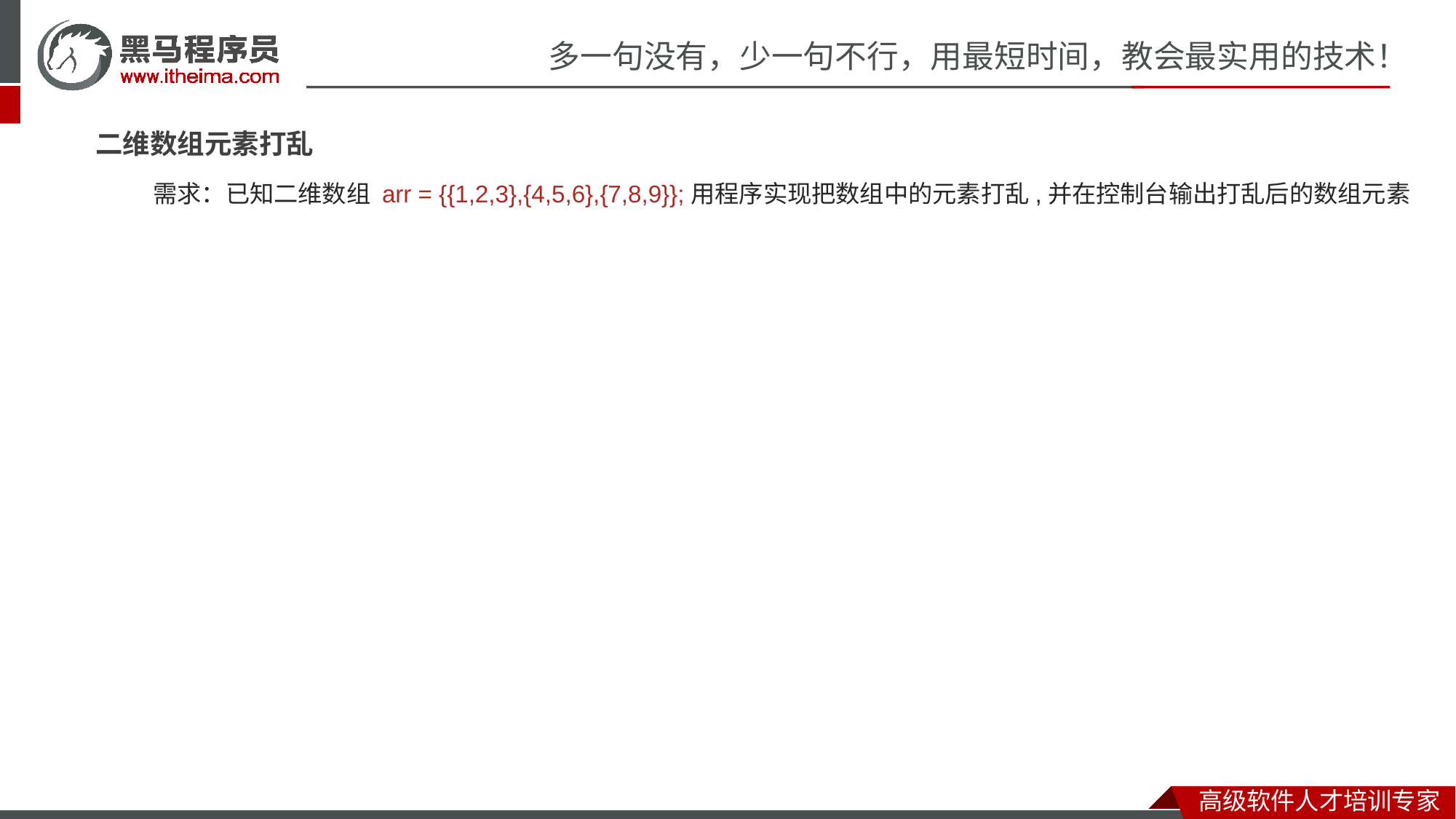

二维数组元素打乱
需求：已知二维数组 arr = {{1,2,3},{4,5,6},{7,8,9}};用程序实现把数组中的元素打乱,并在控制台输出打乱后的数组元素